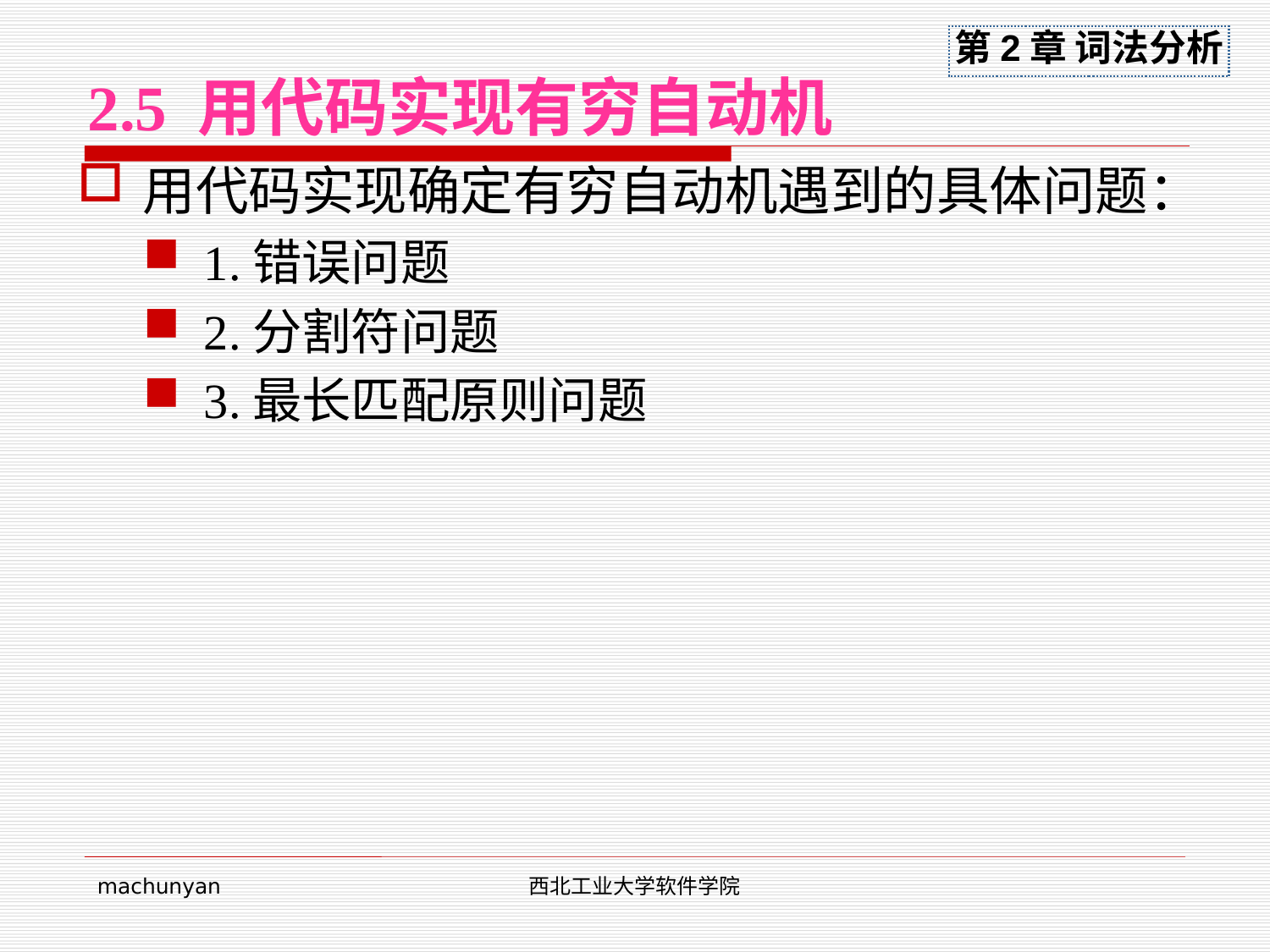

# 2.5 用代码实现有穷自动机
用代码实现确定有穷自动机遇到的具体问题：
1.错误问题
2.分割符问题
3.最长匹配原则问题
machunyan

西北工业大学软件学院
114